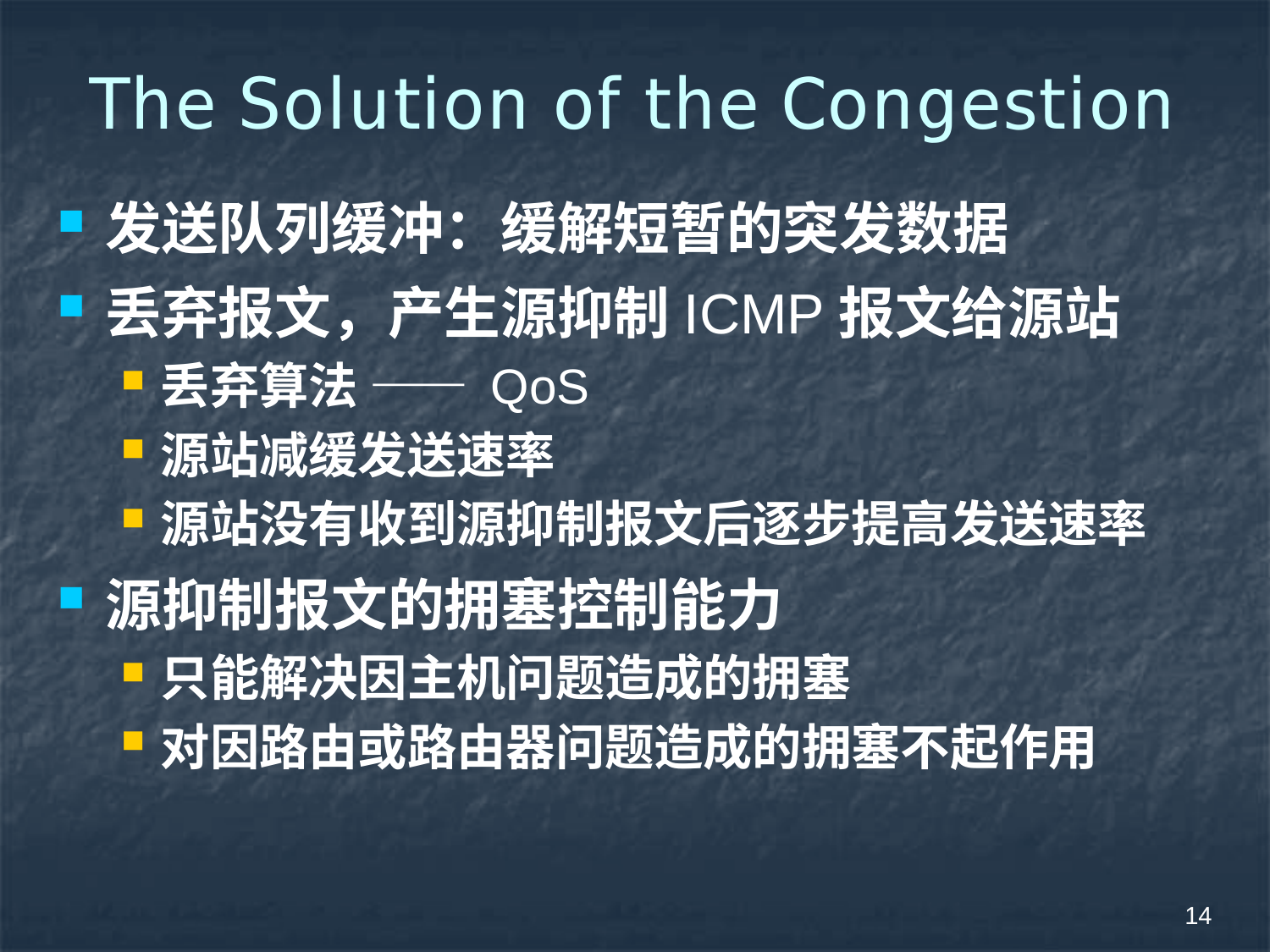

# The Solution of the Congestion
发送队列缓冲：缓解短暂的突发数据
丢弃报文，产生源抑制ICMP报文给源站
丢弃算法 —— QoS
源站减缓发送速率
源站没有收到源抑制报文后逐步提高发送速率
源抑制报文的拥塞控制能力
只能解决因主机问题造成的拥塞
对因路由或路由器问题造成的拥塞不起作用
14